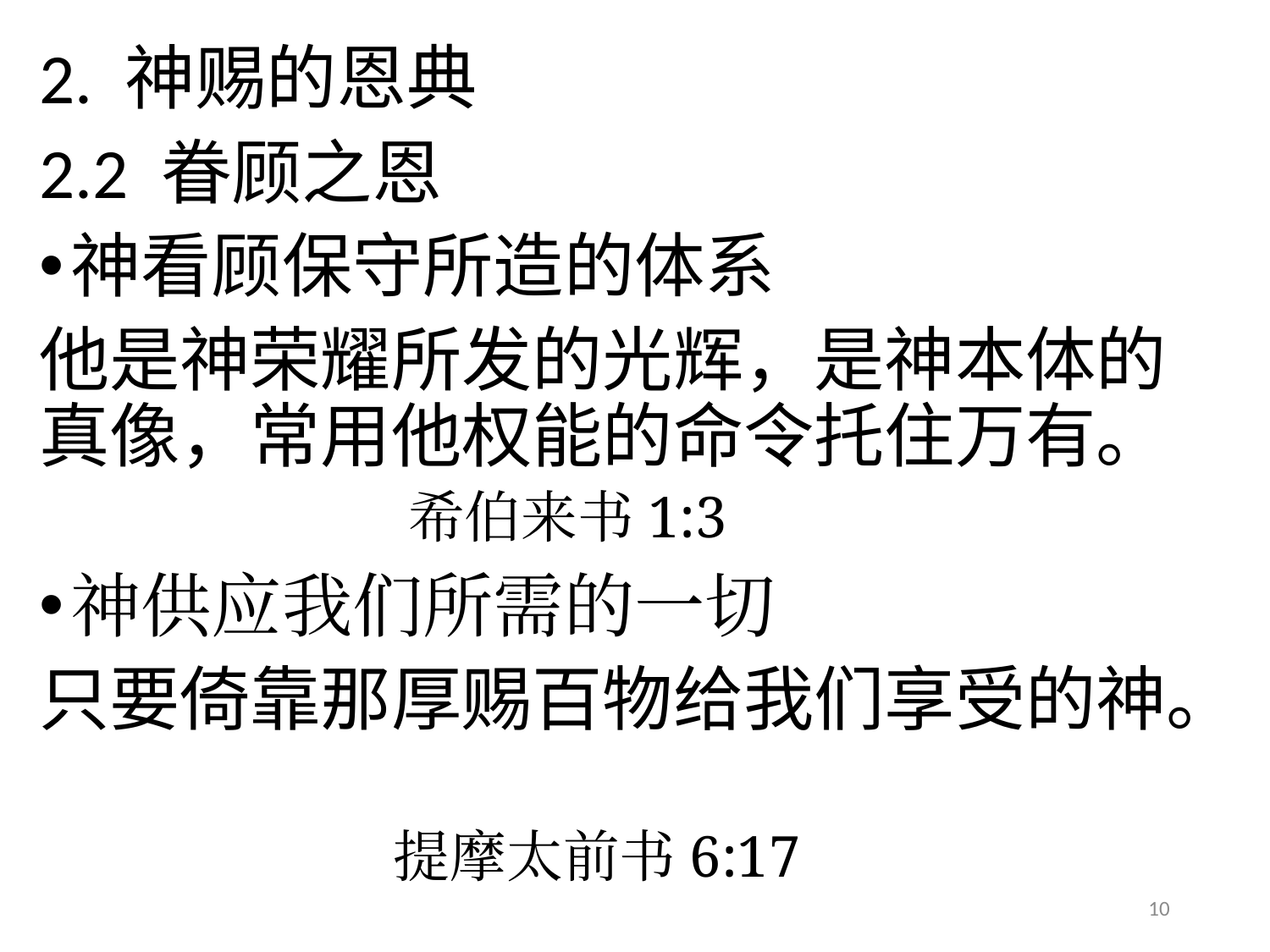

# 2. 神赐的恩典
2.2 眷顾之恩
神看顾保守所造的体系
他是神荣耀所发的光辉，是神本体的真像，常用他权能的命令托住万有。
                        希伯来书1:3
神供应我们所需的一切
只要倚靠那厚赐百物给我们享受的神。
                       提摩太前书6:17

10